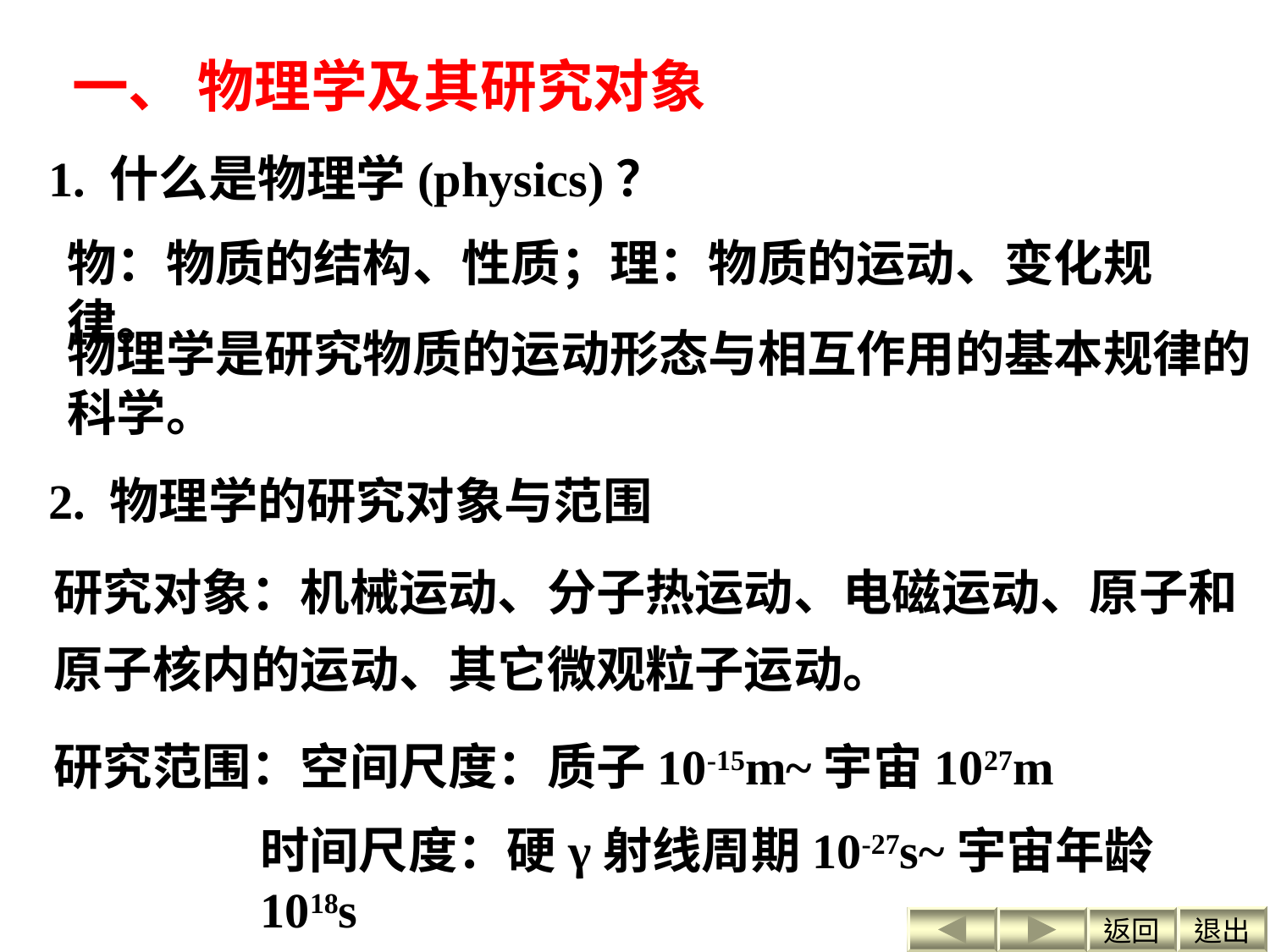

一、 物理学及其研究对象
1. 什么是物理学(physics)？
物：物质的结构、性质；理：物质的运动、变化规律。
物理学是研究物质的运动形态与相互作用的基本规律的科学。
2. 物理学的研究对象与范围
研究对象：机械运动、分子热运动、电磁运动、原子和原子核内的运动、其它微观粒子运动。
研究范围：空间尺度：质子10-15m~宇宙1027m
时间尺度：硬γ射线周期10-27s~宇宙年龄1018s